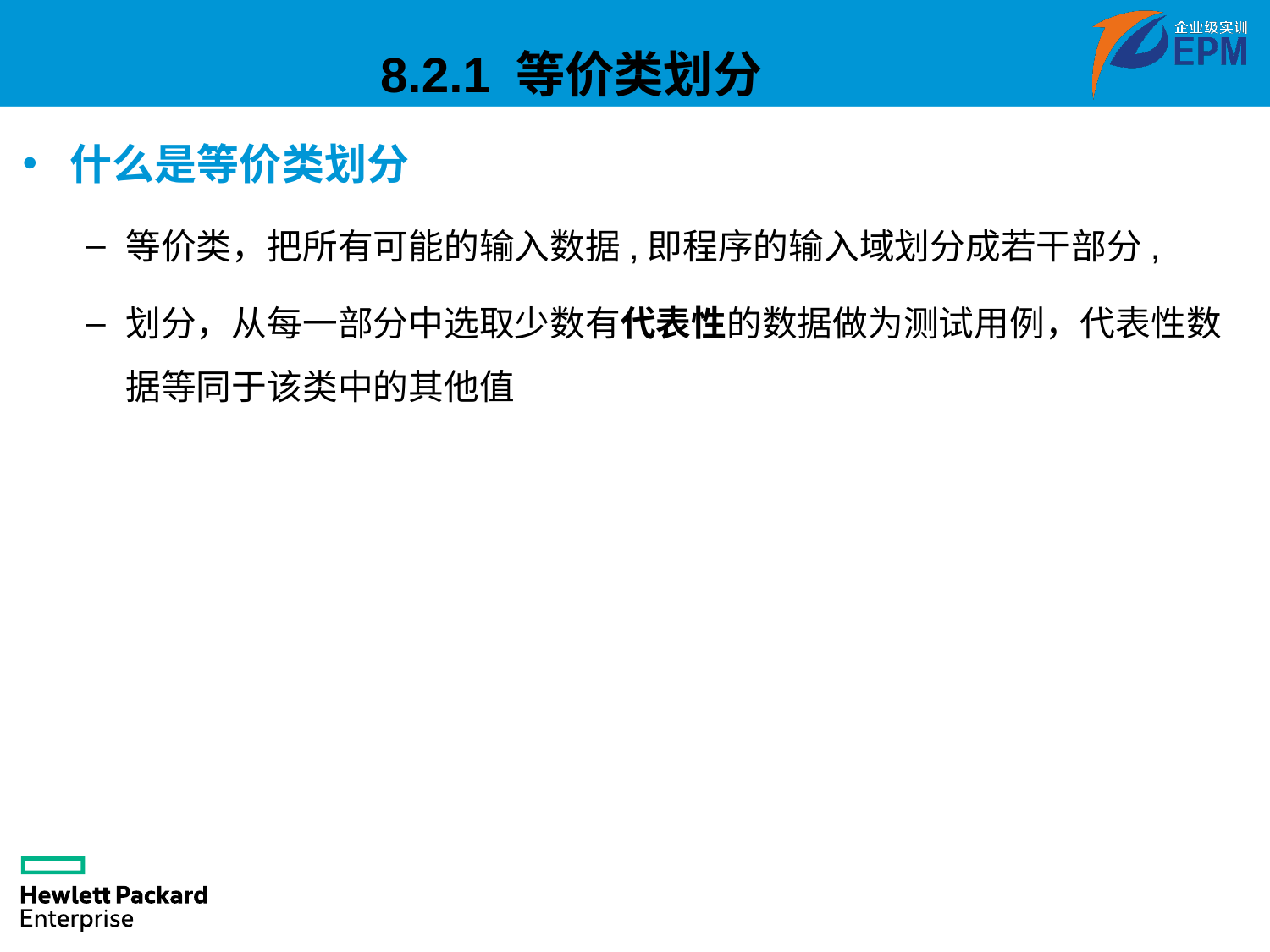

8.2.1 等价类划分
什么是等价类划分
等价类，把所有可能的输入数据,即程序的输入域划分成若干部分,
划分，从每一部分中选取少数有代表性的数据做为测试用例，代表性数据等同于该类中的其他值